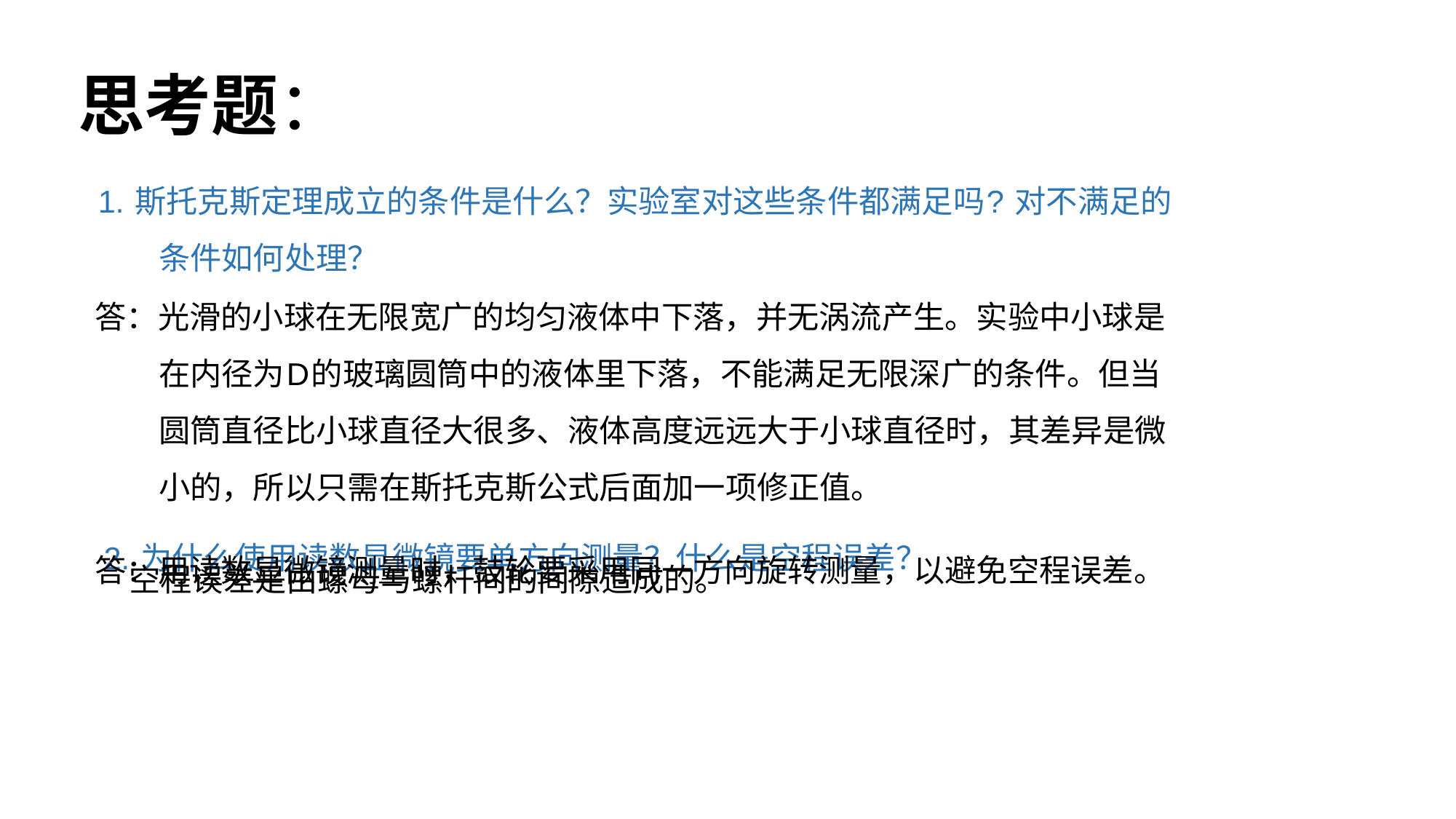

# 思考题：
 1. 斯托克斯定理成立的条件是什么？实验室对这些条件都满足吗? 对不满足的条件如何处理？
答：光滑的小球在无限宽广的均匀液体中下落，并无涡流产生。实验中小球是在内径为D的玻璃圆筒中的液体里下落，不能满足无限深广的条件。但当圆筒直径比小球直径大很多、液体高度远远大于小球直径时，其差异是微小的，所以只需在斯托克斯公式后面加一项修正值。

 2. 为什么使用读数显微镜要单方向测量？什么是空程误差？
答：用读数显微镜测量时，鼓轮要采用同一方向旋转测量，以避免空程误差。空程误差是由螺母与螺杆间的间隙造成的。